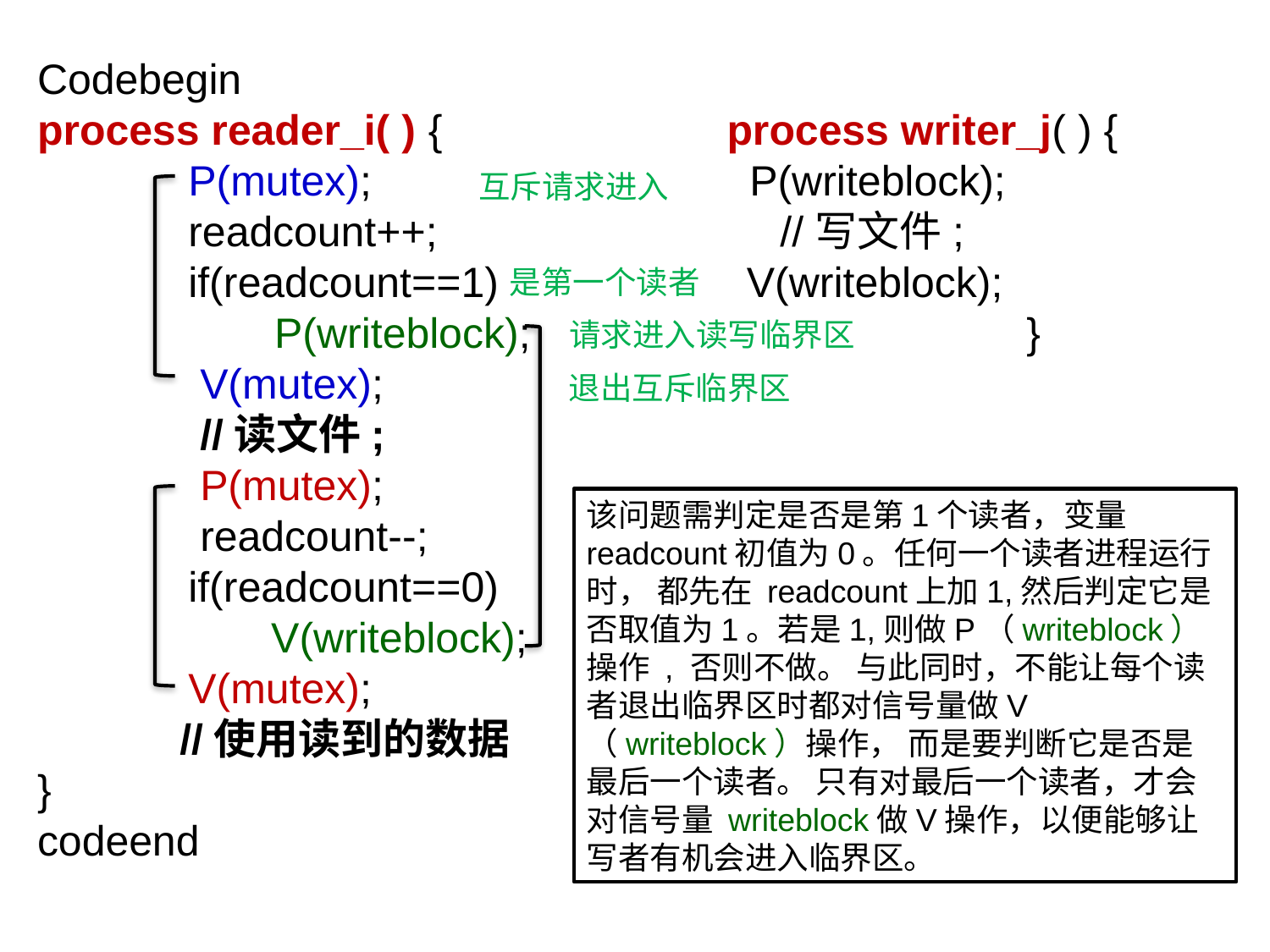

Codebegin
process reader_i( ) {                        process writer_j( ) {
	  P(mutex);                                P(writeblock);
	  readcount++;                             //写文件;
	  if(readcount==1)                     V(writeblock);
                    P(writeblock);                                          }
	   V(mutex);
	   //读文件;
	   P(mutex);
	   readcount--;
	  if(readcount==0)
	         V(writeblock);
	  V(mutex);
            //使用读到的数据
}
codeend
互斥请求进入

是第一个读者
请求进入读写临界区

退出互斥临界区

该问题需判定是否是第1个读者，变量 readcount初值为0。任何一个读者进程运行时， 都先在 readcount上加1,然后判定它是 否取值为1。若是1,则做P（writeblock）操作 , 否则不做。 与此同时，不能让每个读者退出临界区时都对信号量做V （writeblock）操作， 而是要判断它是否是最后一个读者。 只有对最后一个读者，才会对信号量 writeblock做V操作，以便能够让写者有机会进入临界区。